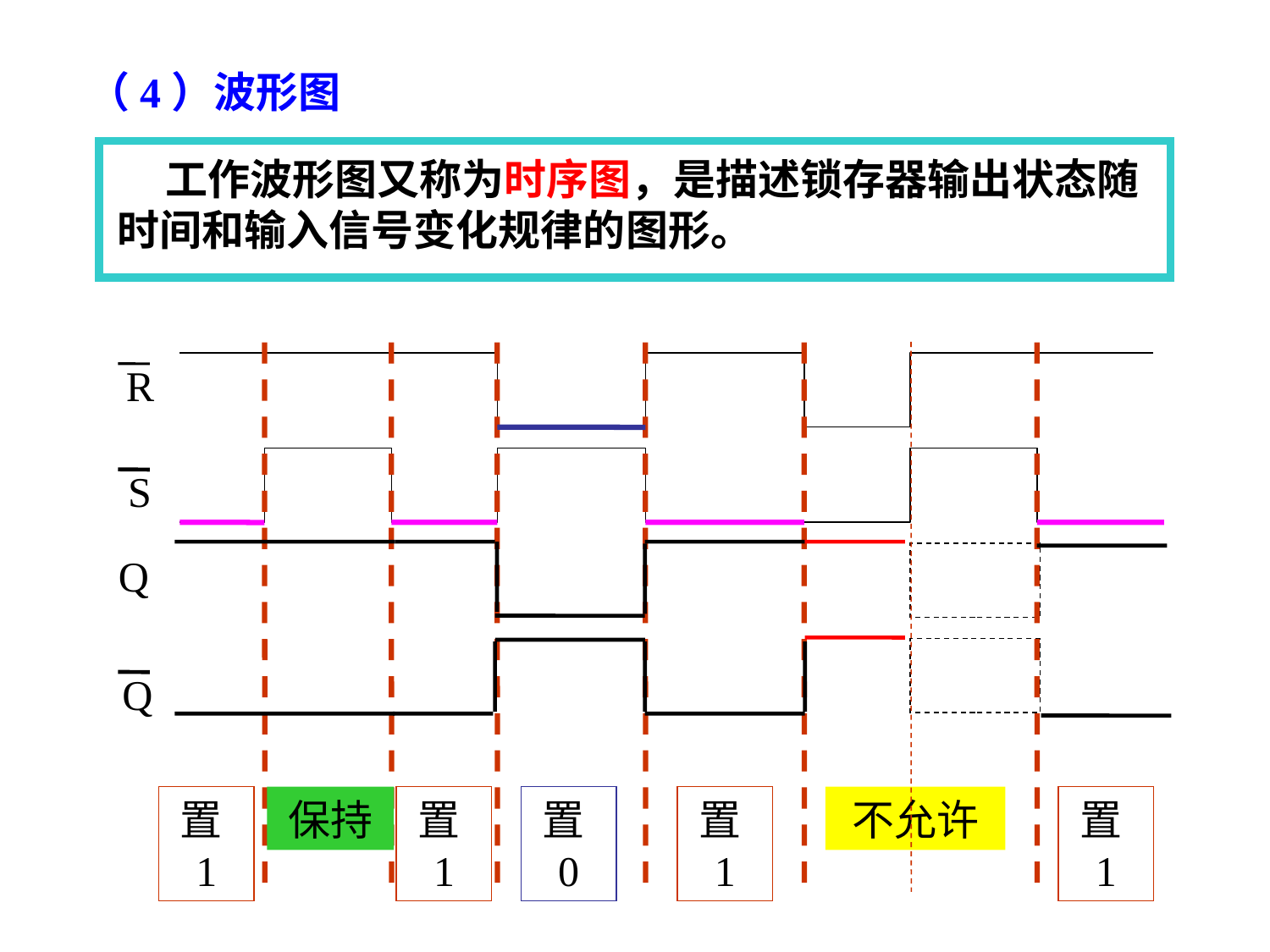

（4）波形图

    工作波形图又称为时序图，是描述锁存器输出状态随时间和输入信号变化规律的图形。

R

S

Q

Q

置1
保持
置1
置0
置1
不允许
置1